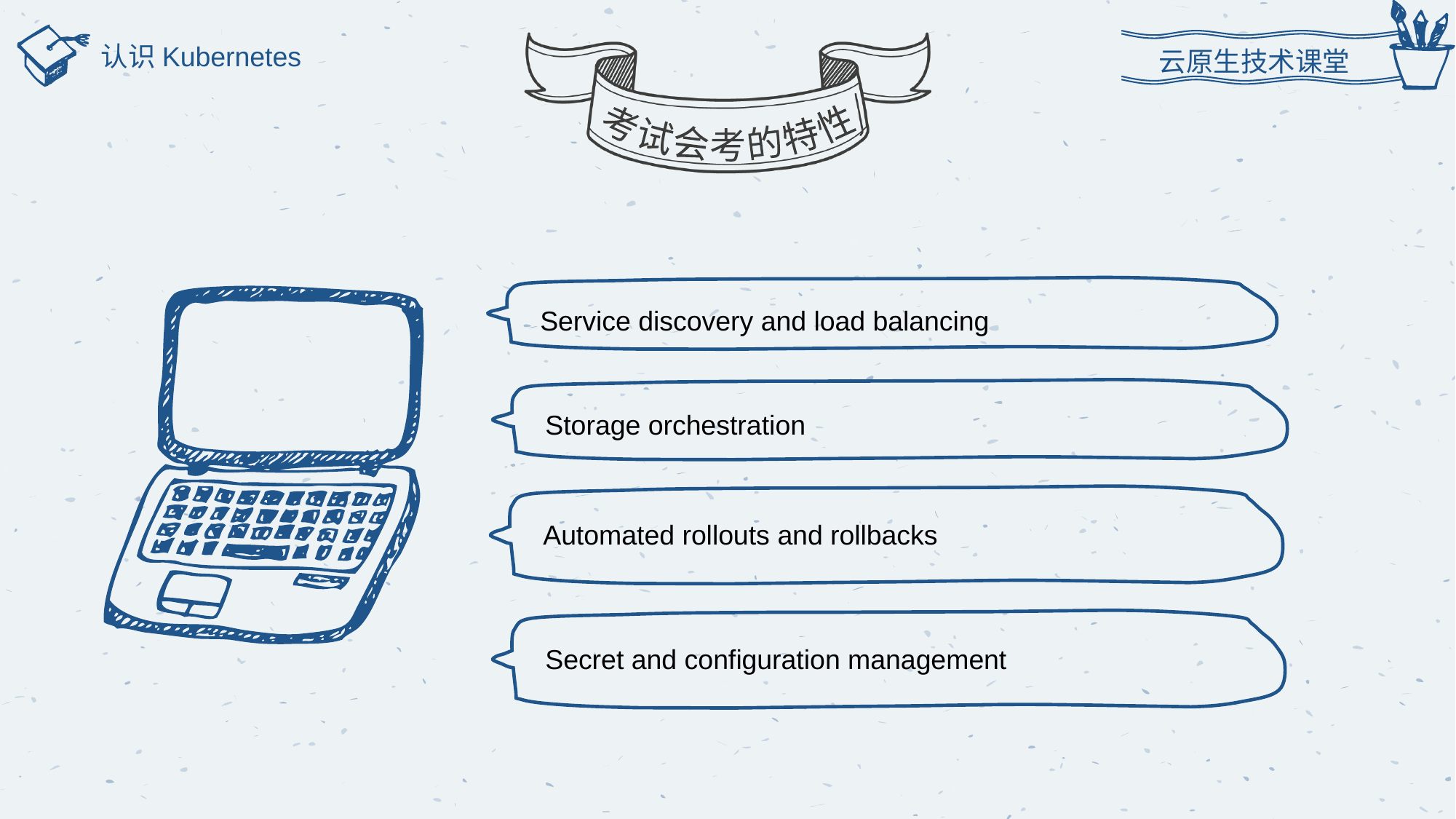

云原生技术课堂
考试会考的特性

认识Kubernetes

Service discovery and load balancing

Storage orchestration

Automated rollouts and rollbacks

Secret and configuration management